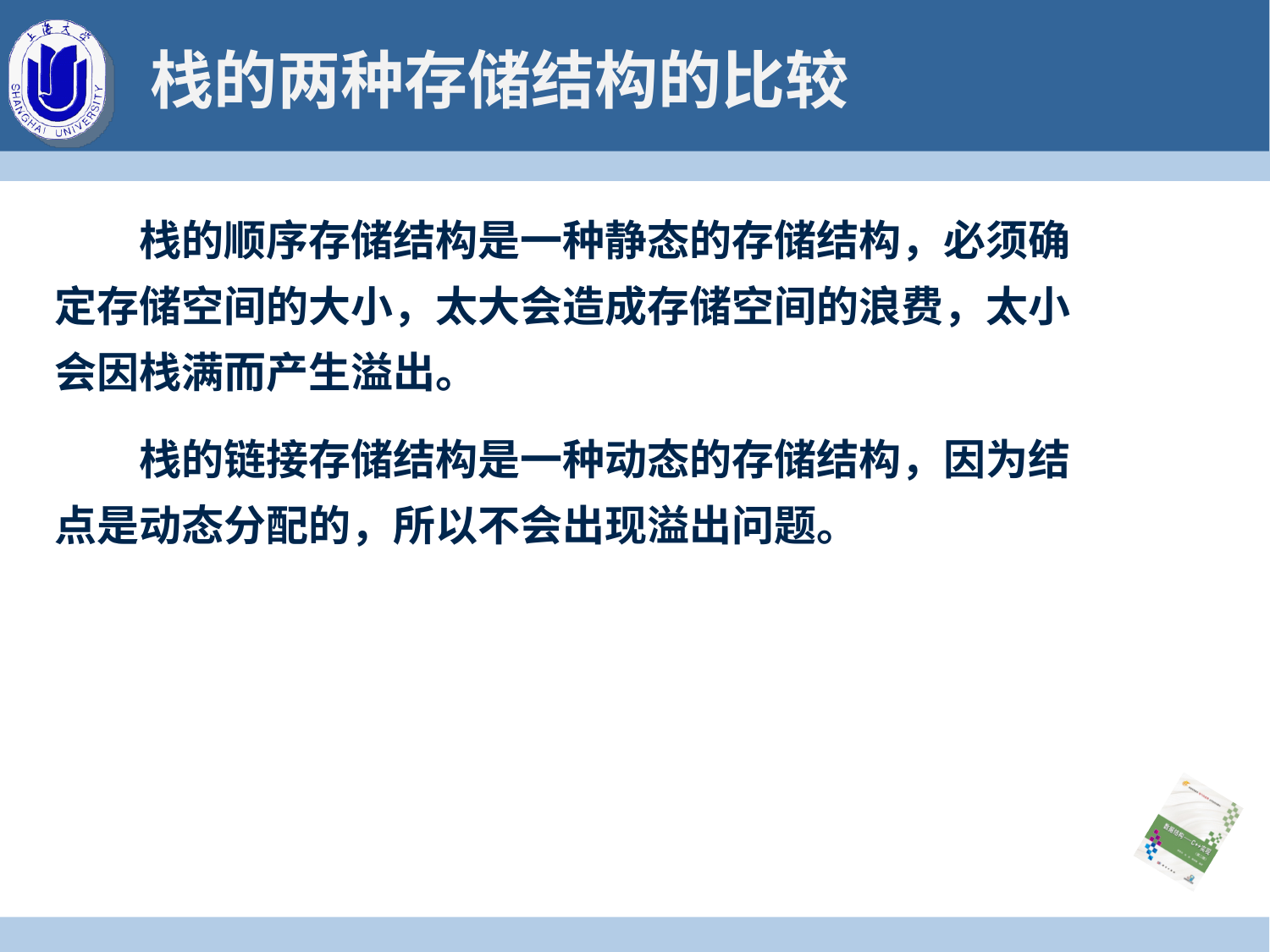

# 栈的两种存储结构的比较
　　栈的顺序存储结构是一种静态的存储结构，必须确定存储空间的大小，太大会造成存储空间的浪费，太小会因栈满而产生溢出。
　　栈的链接存储结构是一种动态的存储结构，因为结点是动态分配的，所以不会出现溢出问题。